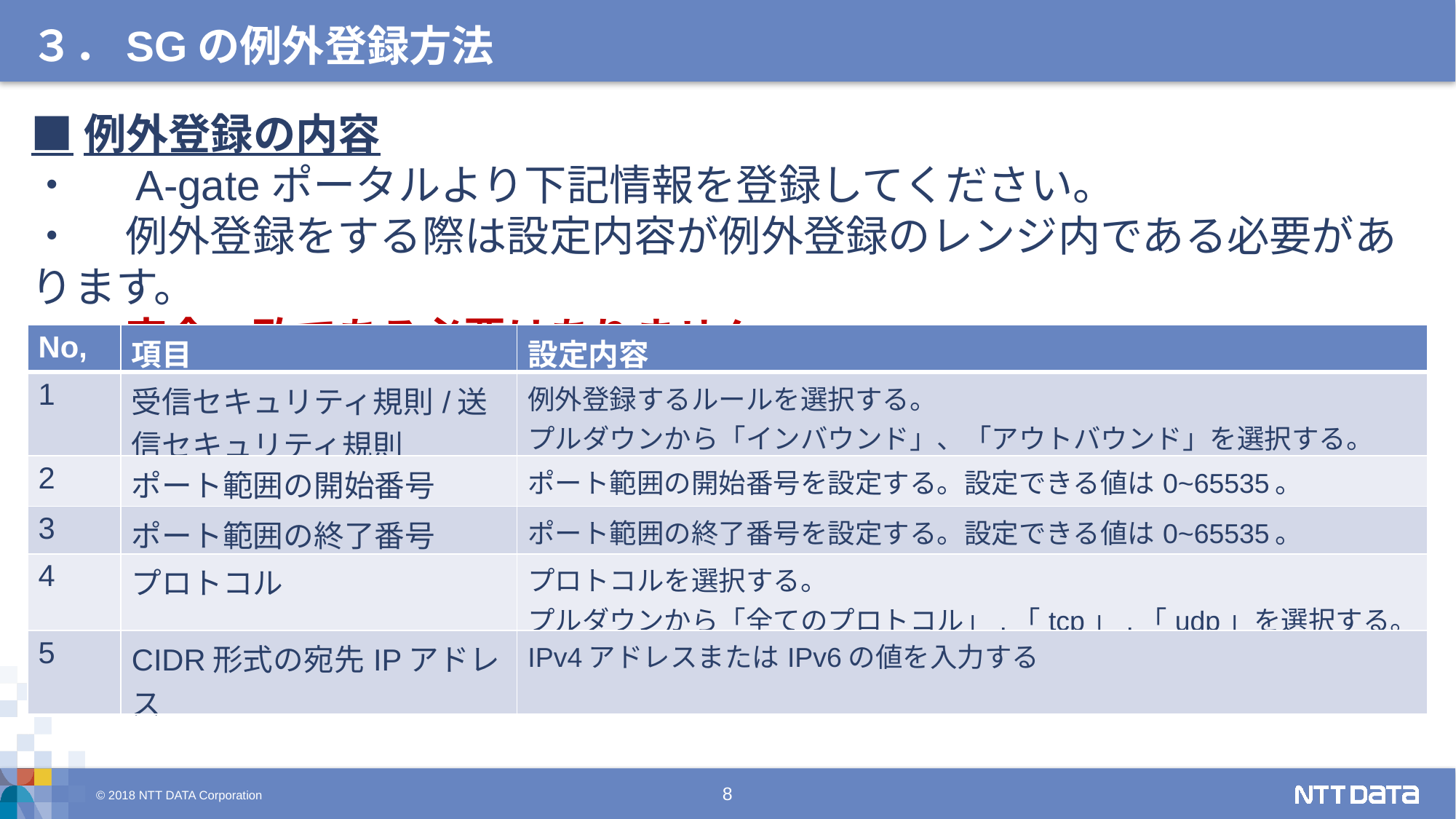

３．SGの例外登録方法
■例外登録の内容
・　 A-gateポータルより下記情報を登録してください。
・　 例外登録をする際は設定内容が例外登録のレンジ内である必要があります。
　　 完全一致である必要はありません。
| No, | 項目 | 設定内容 |
| --- | --- | --- |
| 1 | 受信セキュリティ規則/送信セキュリティ規則 | 例外登録するルールを選択する。 プルダウンから「インバウンド」、「アウトバウンド」を選択する。 |
| 2 | ポート範囲の開始番号 | ポート範囲の開始番号を設定する。設定できる値は0~65535。 |
| 3 | ポート範囲の終了番号 | ポート範囲の終了番号を設定する。設定できる値は0~65535。 |
| 4 | プロトコル | プロトコルを選択する。 プルダウンから「全てのプロトコル」,「tcp」,「udp」を選択する。 |
| 5 | CIDR形式の宛先IPアドレス | IPv4アドレスまたはIPv6の値を入力する |